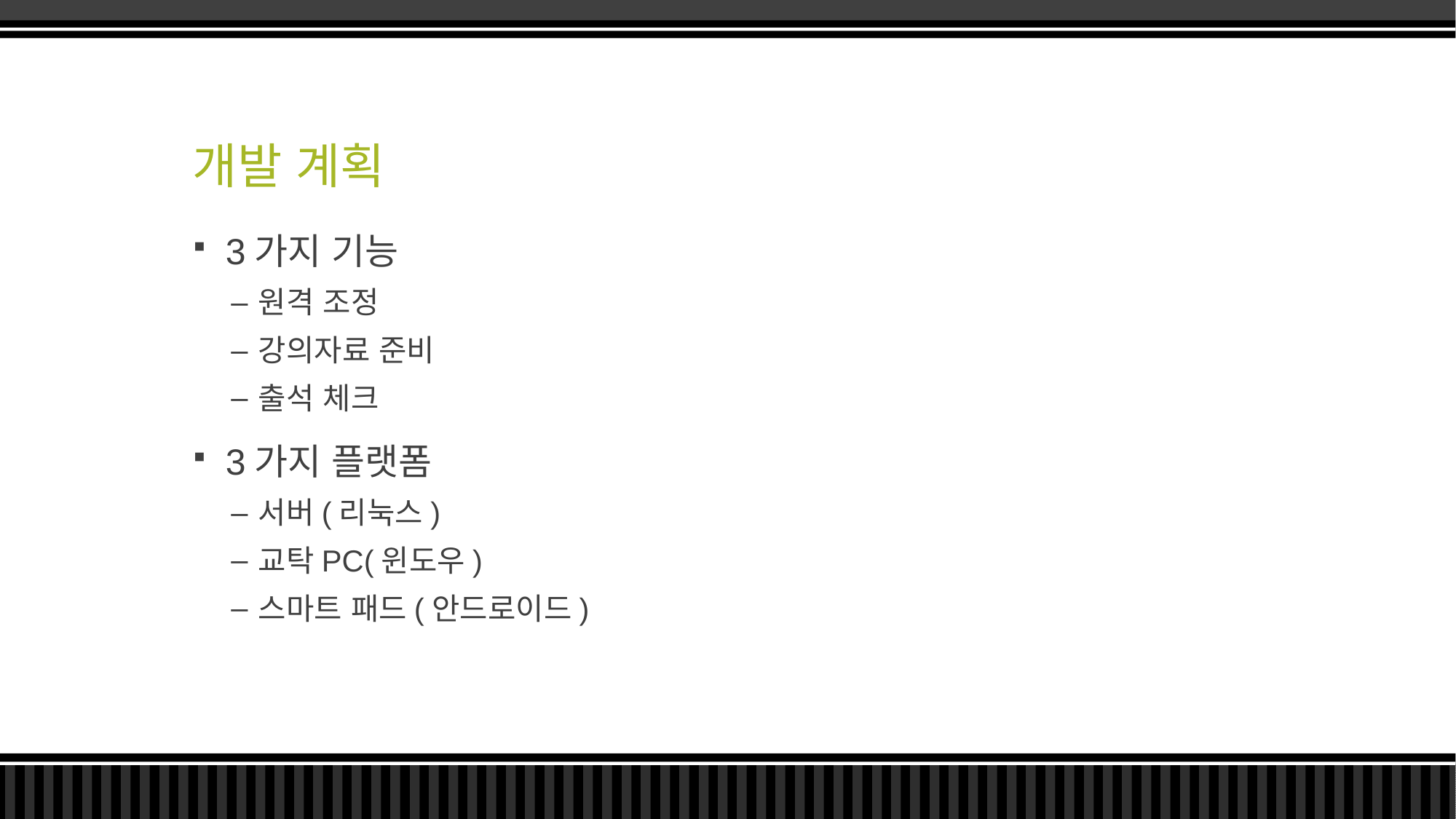

# 개발 계획
3가지 기능
원격 조정
강의자료 준비
출석 체크
3가지 플랫폼
서버(리눅스)
교탁PC(윈도우)
스마트 패드(안드로이드)